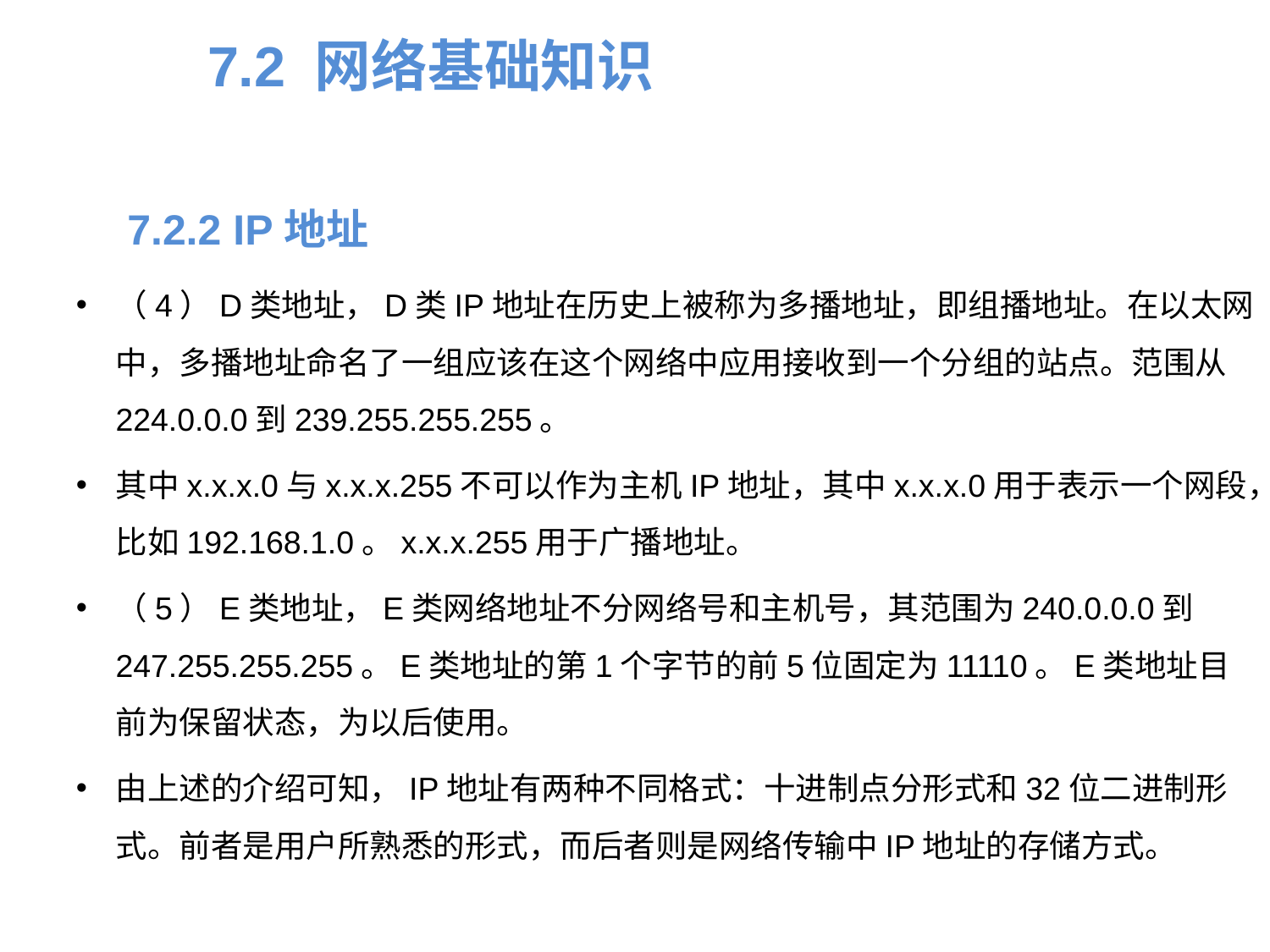

7.2 网络基础知识
7.2.2 IP地址
（4）D类地址，D类IP地址在历史上被称为多播地址，即组播地址。在以太网中，多播地址命名了一组应该在这个网络中应用接收到一个分组的站点。范围从224.0.0.0到239.255.255.255。
其中x.x.x.0与x.x.x.255不可以作为主机IP地址，其中x.x.x.0用于表示一个网段，比如192.168.1.0。x.x.x.255用于广播地址。
（5）E类地址，E类网络地址不分网络号和主机号，其范围为240.0.0.0到247.255.255.255。E类地址的第1个字节的前5位固定为11110。E类地址目前为保留状态，为以后使用。
由上述的介绍可知，IP地址有两种不同格式：十进制点分形式和32位二进制形式。前者是用户所熟悉的形式，而后者则是网络传输中IP地址的存储方式。